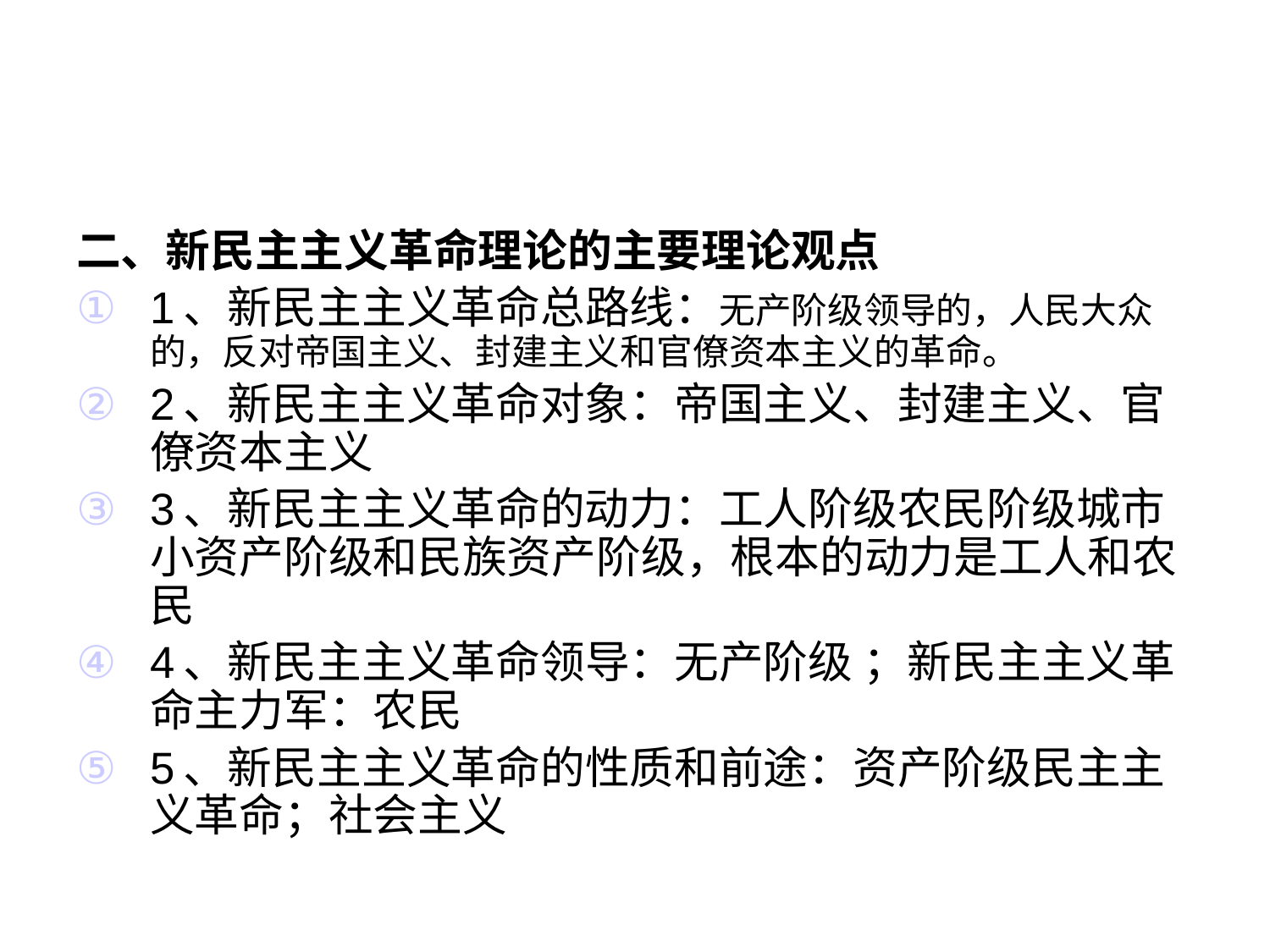

#
二、新民主主义革命理论的主要理论观点
1、新民主主义革命总路线：无产阶级领导的，人民大众的，反对帝国主义、封建主义和官僚资本主义的革命。
2、新民主主义革命对象：帝国主义、封建主义、官僚资本主义
3、新民主主义革命的动力：工人阶级农民阶级城市小资产阶级和民族资产阶级，根本的动力是工人和农民
4、新民主主义革命领导：无产阶级 ；新民主主义革命主力军：农民
5、新民主主义革命的性质和前途：资产阶级民主主义革命；社会主义